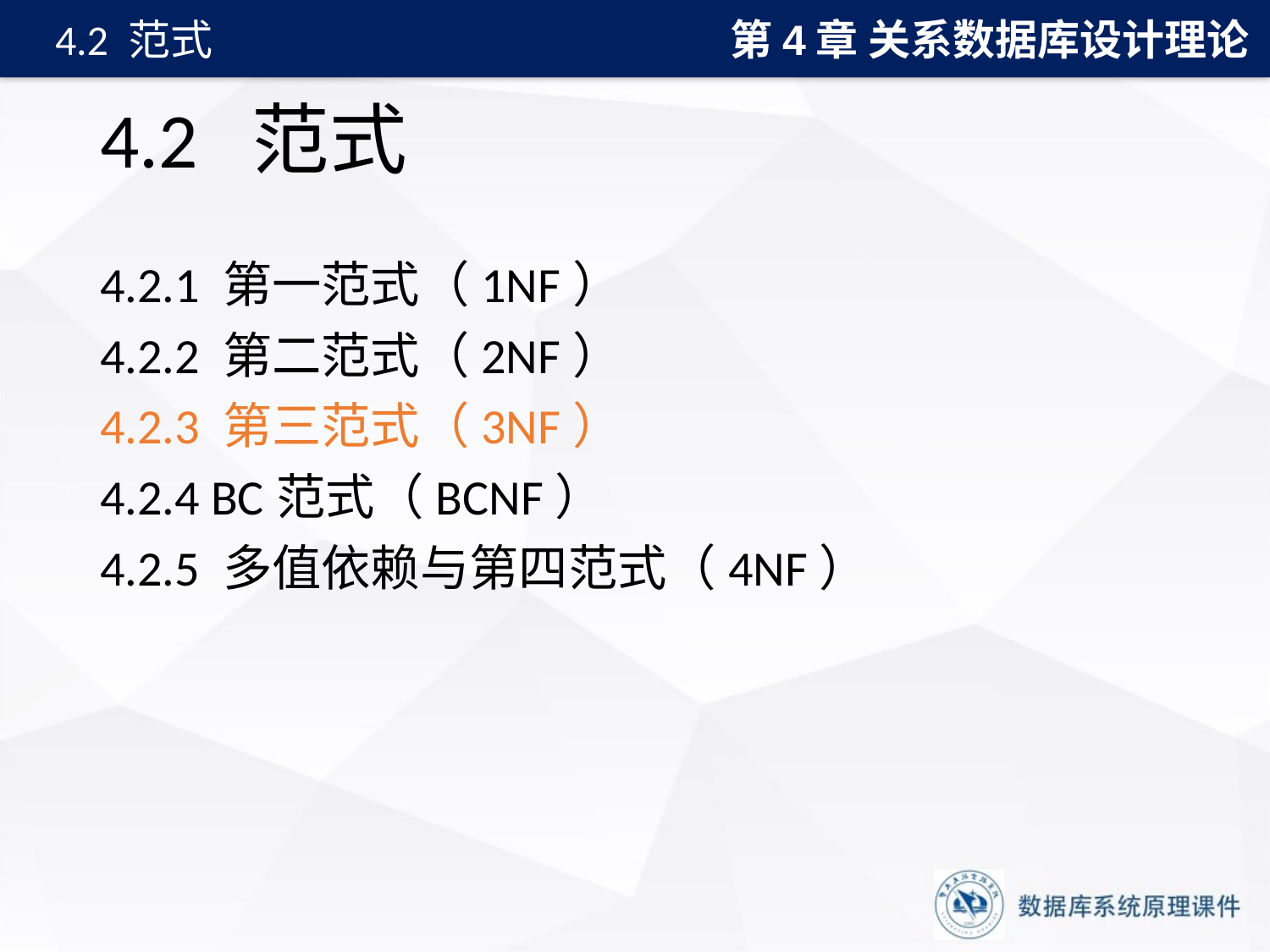

第4章 关系数据库设计理论
4.2 范式
# 4.2  范式
4.2.1 第一范式（1NF）
4.2.2 第二范式（2NF）
4.2.3 第三范式（3NF）
4.2.4 BC范式（BCNF）
4.2.5 多值依赖与第四范式（4NF）